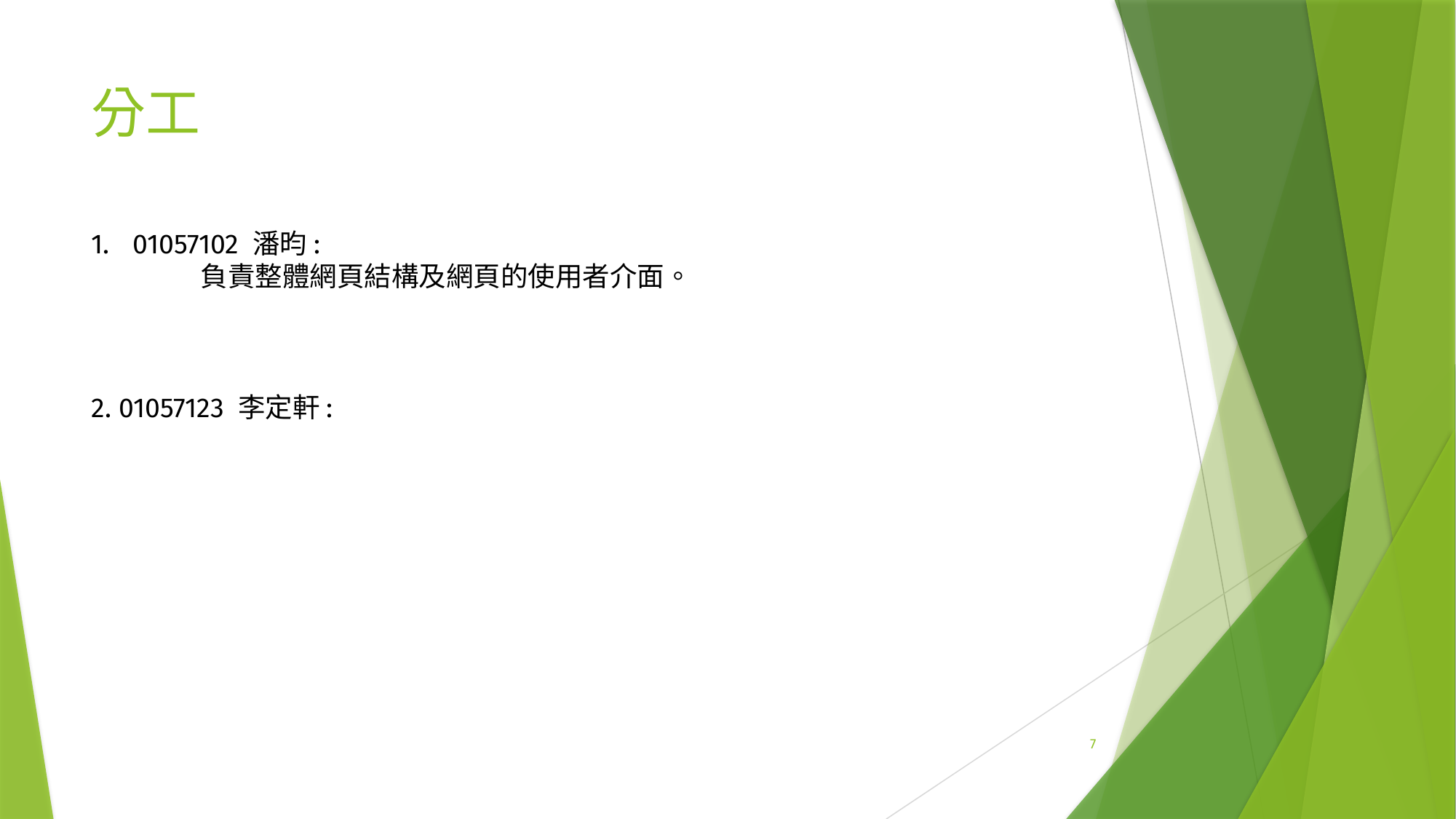

分工
01057102 潘昀:
	負責整體網頁結構及網頁的使用者介面。

2. 01057123 李定軒:
7